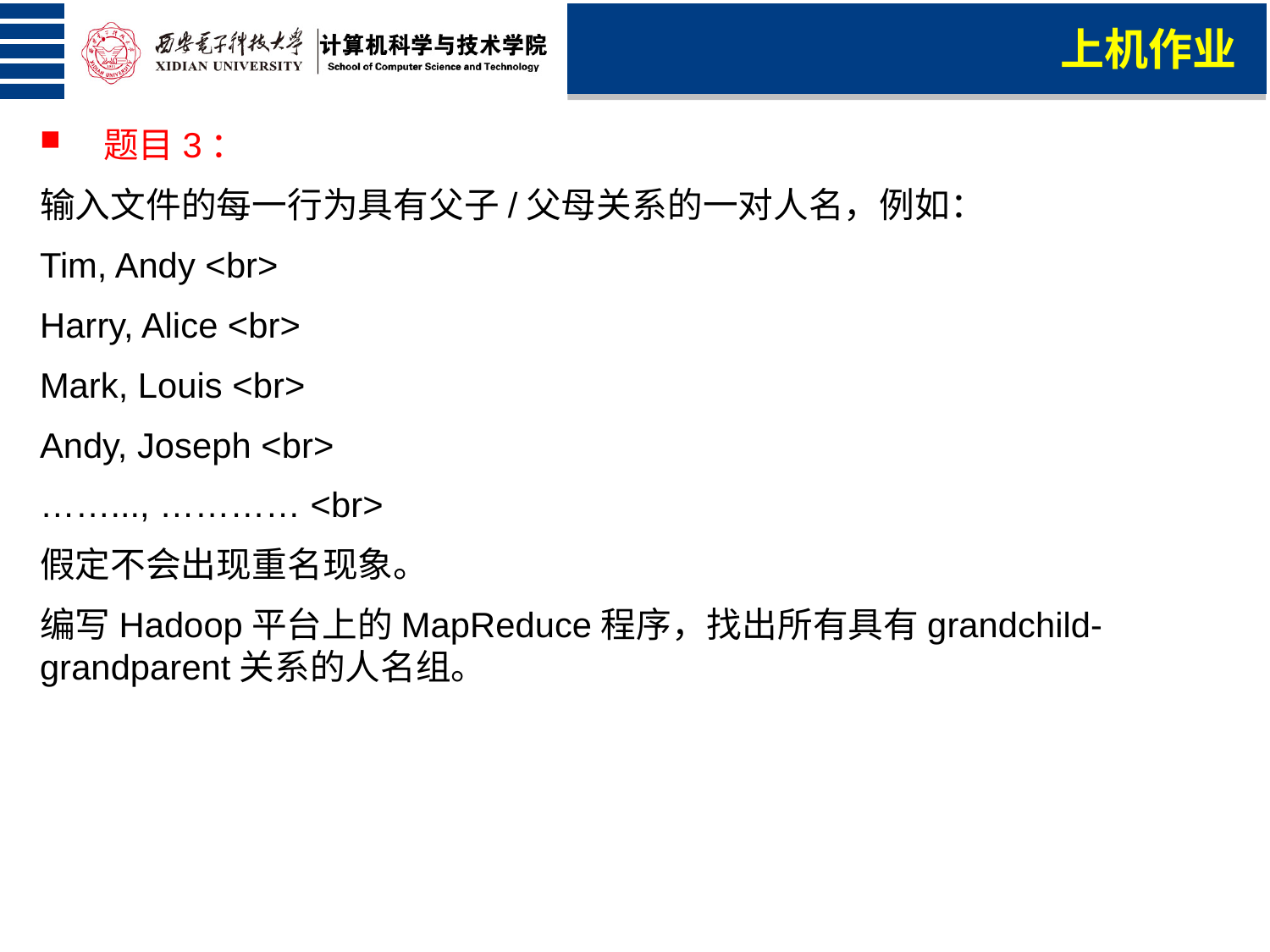

上机作业
题目3：
输入文件的每一行为具有父子/父母关系的一对人名，例如：
Tim, Andy <br>
Harry, Alice <br>
Mark, Louis <br>
Andy, Joseph <br>
……..., ………… <br>
假定不会出现重名现象。
编写Hadoop平台上的MapReduce程序，找出所有具有grandchild-grandparent关系的人名组。